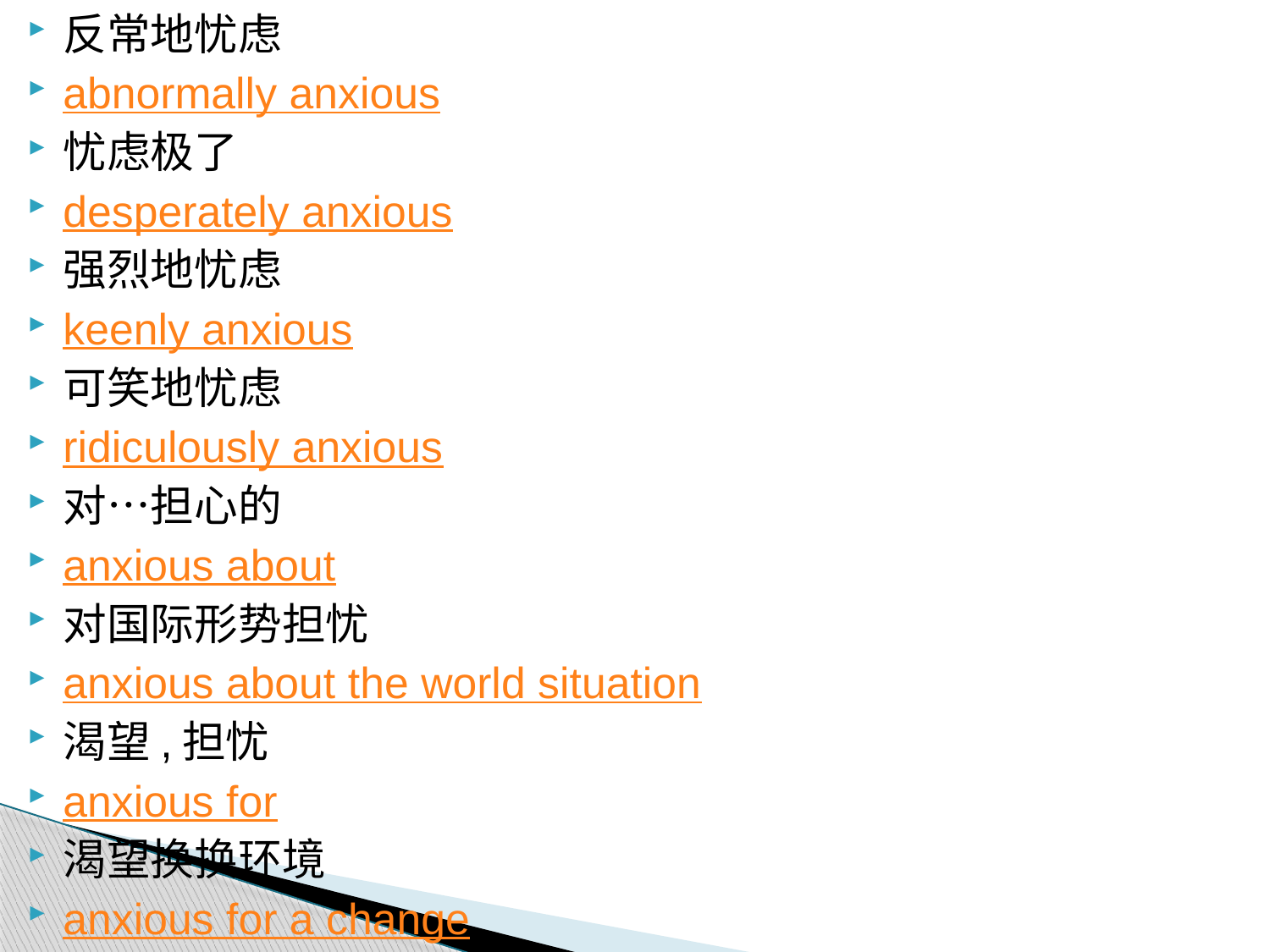

反常地忧虑
abnormally anxious
忧虑极了
desperately anxious
强烈地忧虑
keenly anxious
可笑地忧虑
ridiculously anxious
对…担心的
anxious about
对国际形势担忧
anxious about the world situation
渴望,担忧
anxious for
渴望换换环境
anxious for a change